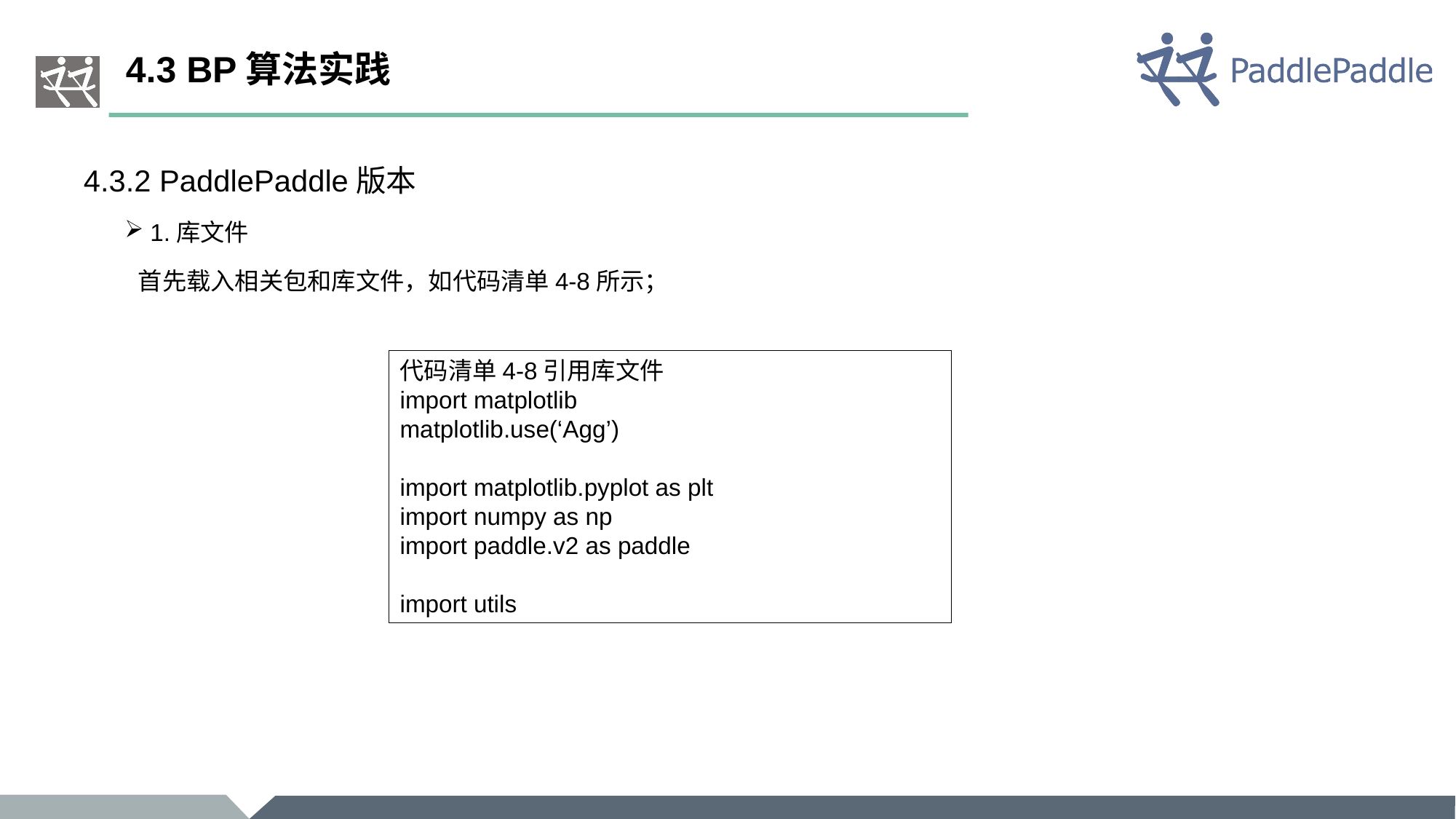

# 4.3 BP算法实践
4.3.2 PaddlePaddle版本
1.库文件
首先载入相关包和库文件，如代码清单4-8所示；

代码清单4-8引用库文件
import matplotlib
matplotlib.use(‘Agg’)

import matplotlib.pyplot as plt
import numpy as np
import paddle.v2 as paddle

import utils